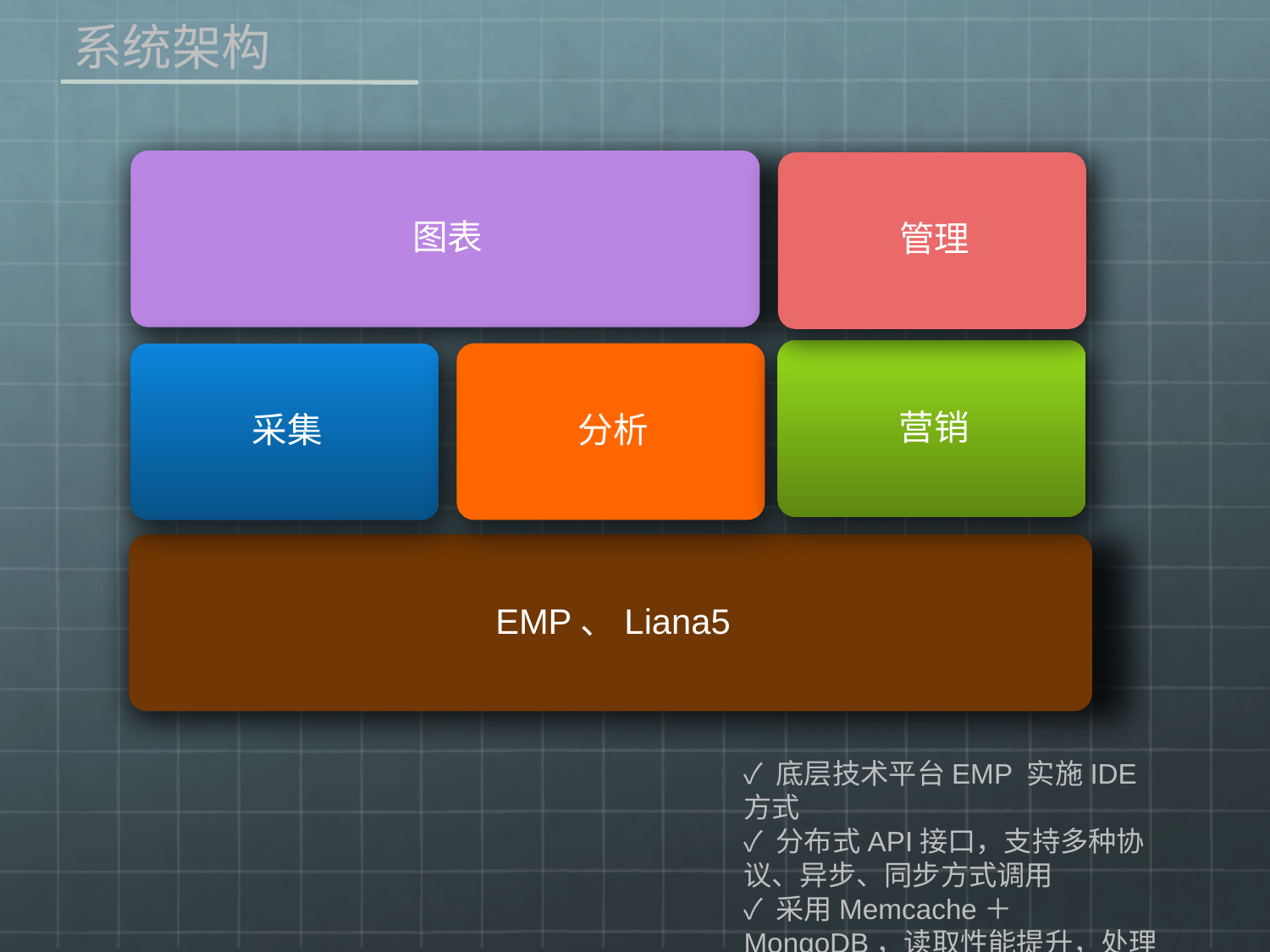

系统架构
EMP、Liana5
图表
采集
分析
营销
管理
✓ 底层技术平台EMP 实施IDE方式
✓ 分布式API接口，支持多种协议、异步、同步方式调用
✓ 采用Memcache＋MongoDB，读取性能提升，处理非结构化数据